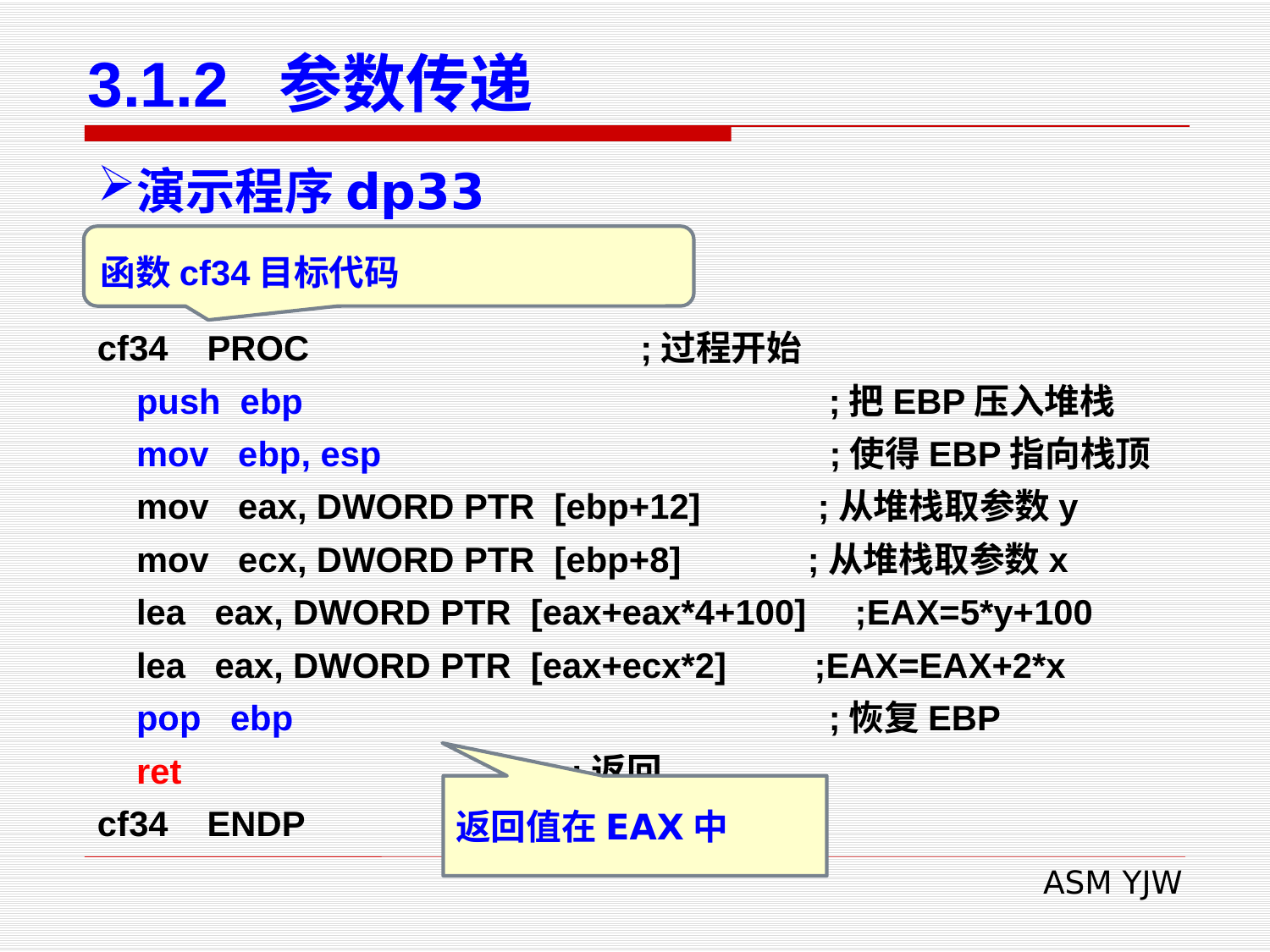

# 3.1.2  参数传递
演示程序dp33
函数cf34目标代码
cf34    PROC                                  ;过程开始
    push  ebp                                                      ;把EBP压入堆栈
    mov   ebp, esp                                              ;使得EBP指向栈顶
    mov   eax, DWORD PTR  [ebp+12]            ;从堆栈取参数y
    mov   ecx, DWORD PTR  [ebp+8]             ;从堆栈取参数x
    lea   eax, DWORD PTR  [eax+eax*4+100]     ;EAX=5*y+100
    lea   eax, DWORD PTR  [eax+ecx*2]         ;EAX=EAX+2*x
    pop   ebp                                                       ;恢复EBP
    ret                                        ;返回
cf34    ENDP                                  ;过程结束
返回值在EAX中